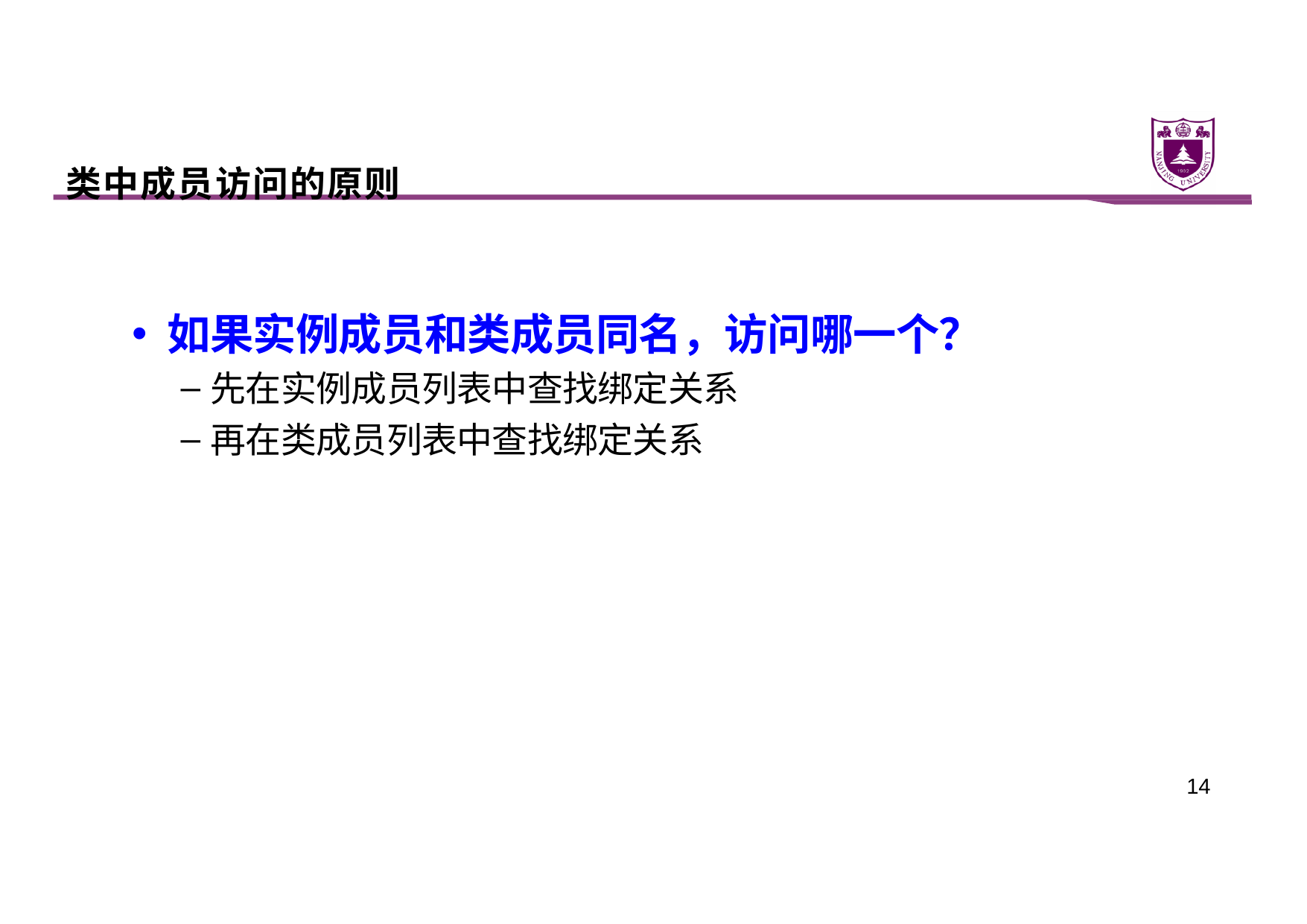

# 类中成员访问的原则
如果实例成员和类成员同名，访问哪一个？
先在实例成员列表中查找绑定关系
再在类成员列表中查找绑定关系
14